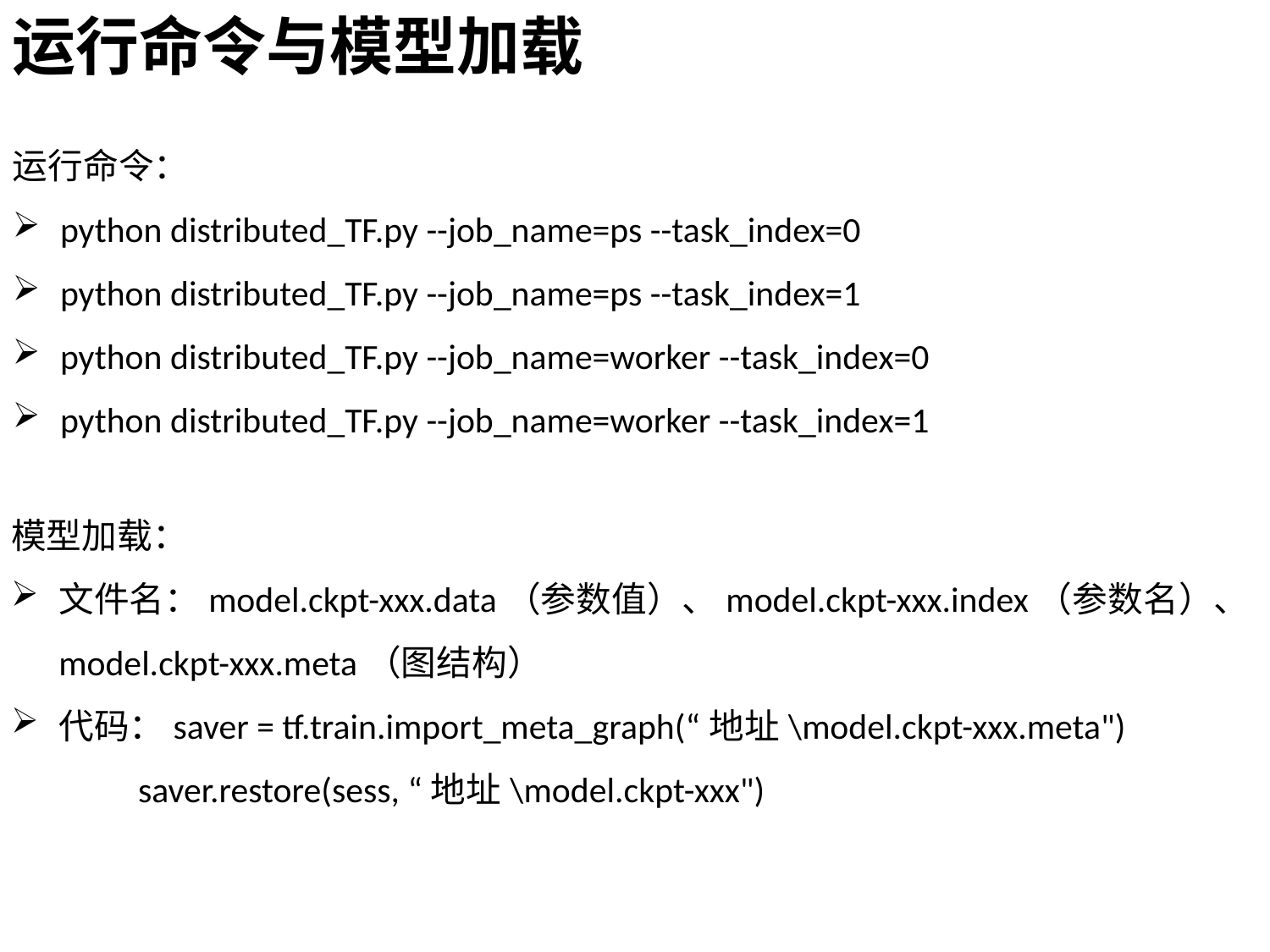

运行命令与模型加载
运行命令：
python distributed_TF.py --job_name=ps --task_index=0
python distributed_TF.py --job_name=ps --task_index=1
python distributed_TF.py --job_name=worker --task_index=0
python distributed_TF.py --job_name=worker --task_index=1
模型加载：
文件名：model.ckpt-xxx.data（参数值）、model.ckpt-xxx.index（参数名）、model.ckpt-xxx.meta（图结构）
代码：saver = tf.train.import_meta_graph(“地址\model.ckpt-xxx.meta")
	saver.restore(sess, “地址\model.ckpt-xxx")